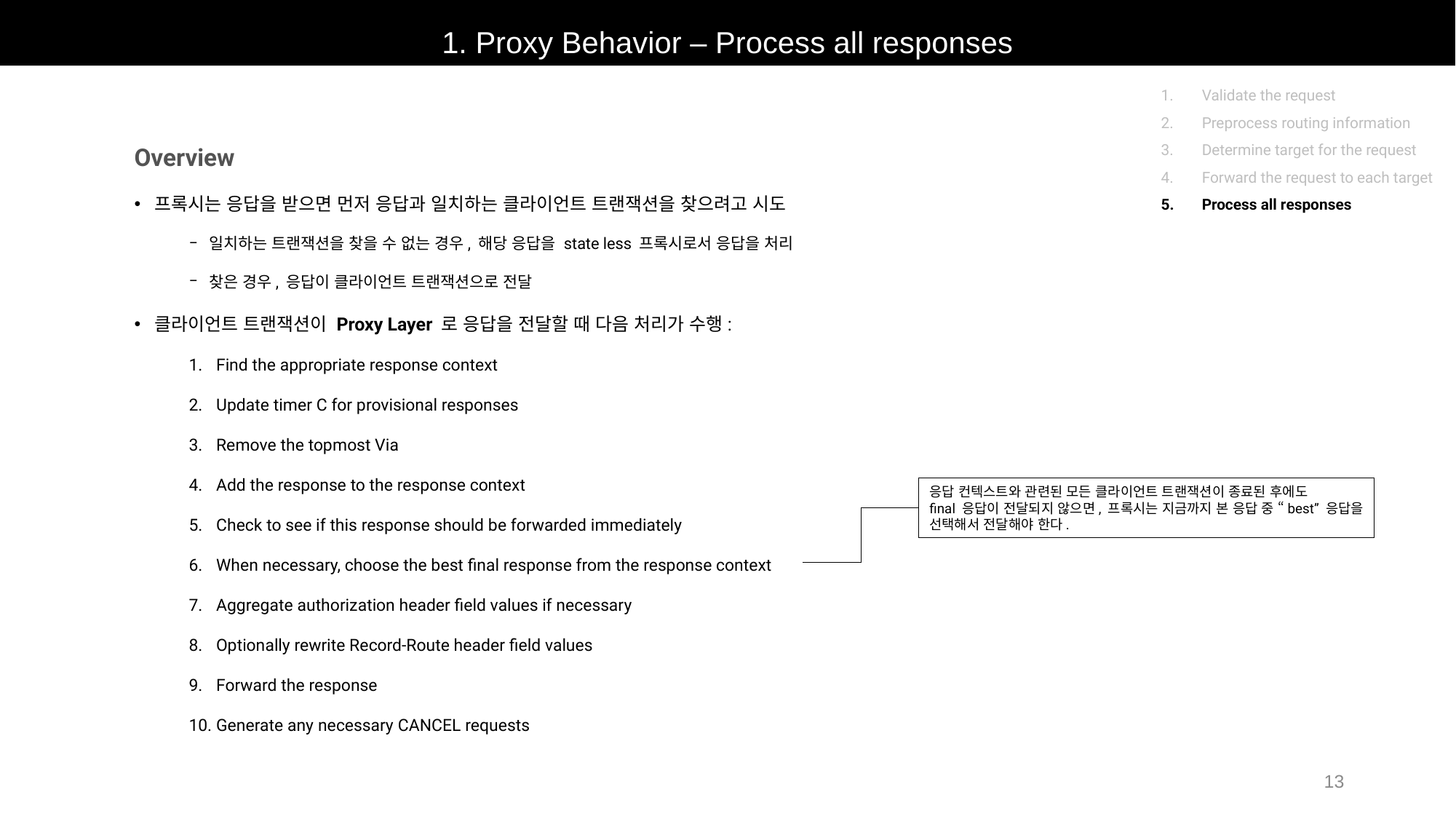

# 1. Proxy Behavior – Process all responses
Validate the request
Preprocess routing information
Determine target for the request
Forward the request to each target
Process all responses
Overview
프록시는 응답을 받으면 먼저 응답과 일치하는 클라이언트 트랜잭션을 찾으려고 시도
일치하는 트랜잭션을 찾을 수 없는 경우, 해당 응답을 state less 프록시로서 응답을 처리
찾은 경우, 응답이 클라이언트 트랜잭션으로 전달
클라이언트 트랜잭션이 Proxy Layer 로 응답을 전달할 때 다음 처리가 수행:
Find the appropriate response context
Update timer C for provisional responses
Remove the topmost Via
Add the response to the response context
Check to see if this response should be forwarded immediately
When necessary, choose the best final response from the response context
Aggregate authorization header field values if necessary
Optionally rewrite Record-Route header field values
Forward the response
Generate any necessary CANCEL requests
응답 컨텍스트와 관련된 모든 클라이언트 트랜잭션이 종료된 후에도
final 응답이 전달되지 않으면, 프록시는 지금까지 본 응답 중 “best” 응답을
선택해서 전달해야 한다.
13